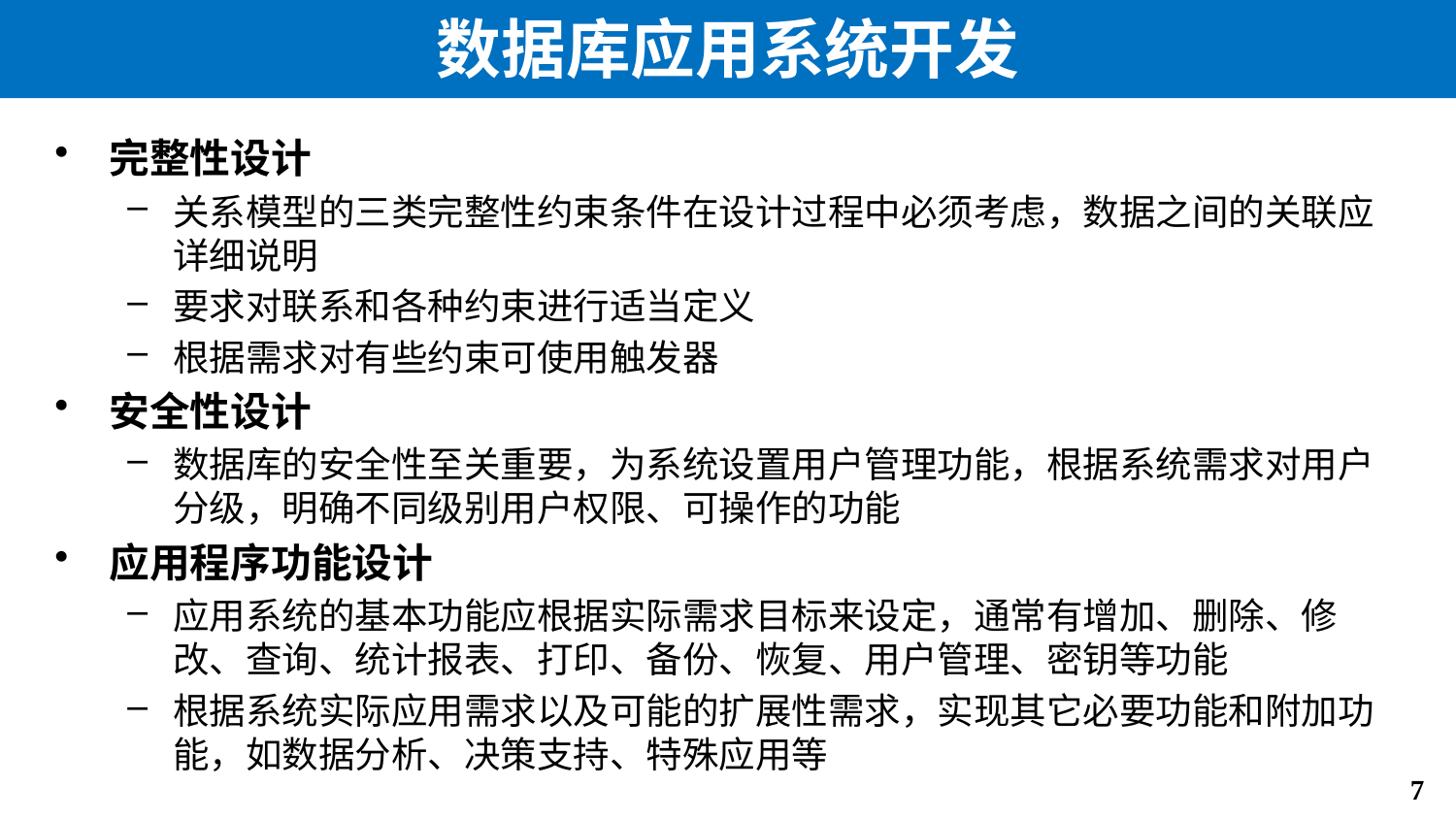

# 数据库应用系统开发
完整性设计
关系模型的三类完整性约束条件在设计过程中必须考虑，数据之间的关联应详细说明
要求对联系和各种约束进行适当定义
根据需求对有些约束可使用触发器
安全性设计
数据库的安全性至关重要，为系统设置用户管理功能，根据系统需求对用户分级，明确不同级别用户权限、可操作的功能
应用程序功能设计
应用系统的基本功能应根据实际需求目标来设定，通常有增加、删除、修改、查询、统计报表、打印、备份、恢复、用户管理、密钥等功能
根据系统实际应用需求以及可能的扩展性需求，实现其它必要功能和附加功能，如数据分析、决策支持、特殊应用等